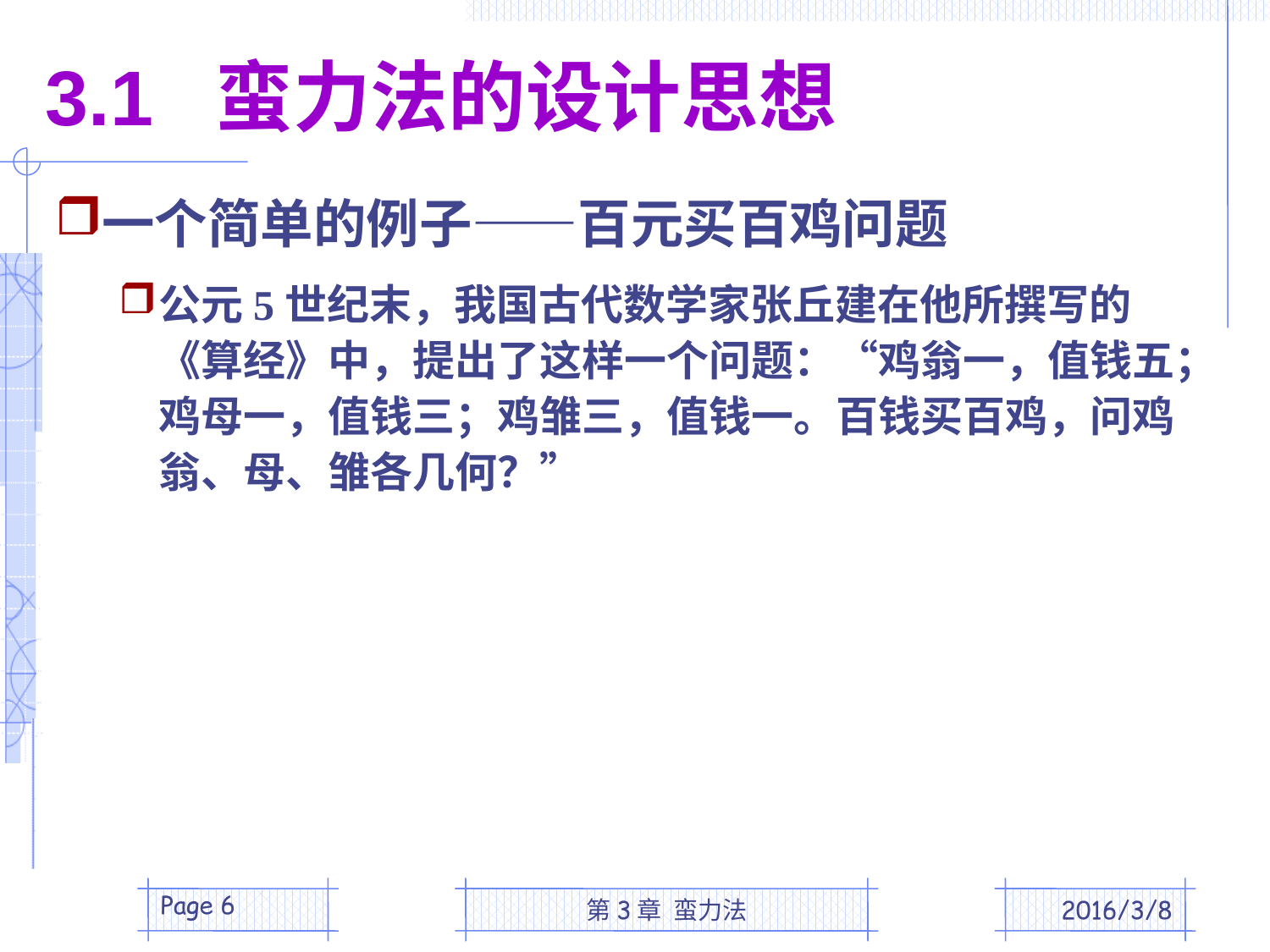

3.1  蛮力法的设计思想
一个简单的例子——百元买百鸡问题
公元5世纪末，我国古代数学家张丘建在他所撰写的《算经》中，提出了这样一个问题：“鸡翁一，值钱五；鸡母一，值钱三；鸡雏三，值钱一。百钱买百鸡，问鸡翁、母、雏各几何？”
Page 6
第3章  蛮力法
2016/3/8